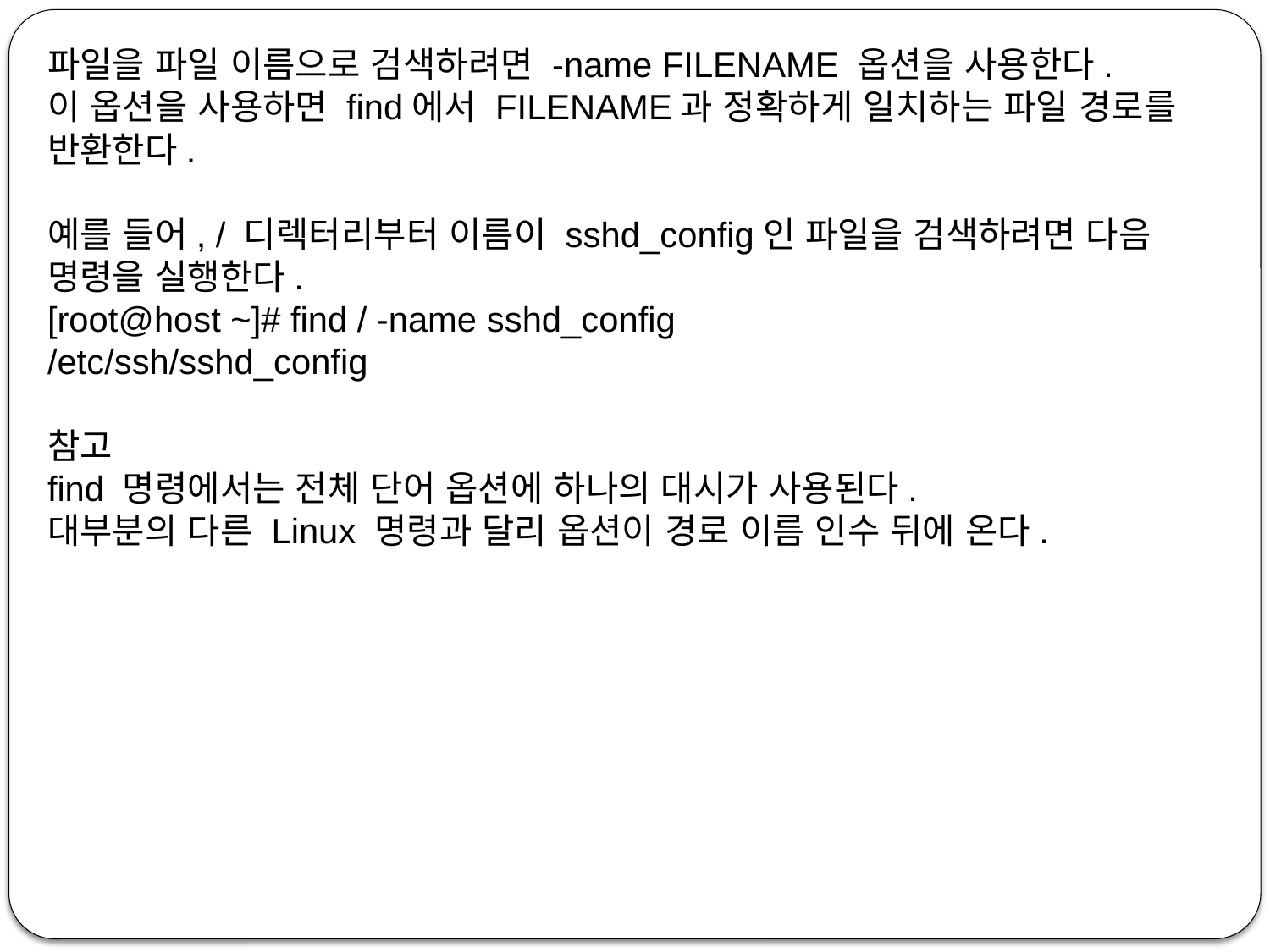

파일을 파일 이름으로 검색하려면 -name FILENAME 옵션을 사용한다.
이 옵션을 사용하면 find에서 FILENAME과 정확하게 일치하는 파일 경로를 반환한다.

예를 들어, / 디렉터리부터 이름이 sshd_config인 파일을 검색하려면 다음 명령을 실행한다.
[root@host ~]# find / -name sshd_config
/etc/ssh/sshd_config

참고
find 명령에서는 전체 단어 옵션에 하나의 대시가 사용된다.
대부분의 다른 Linux 명령과 달리 옵션이 경로 이름 인수 뒤에 온다.